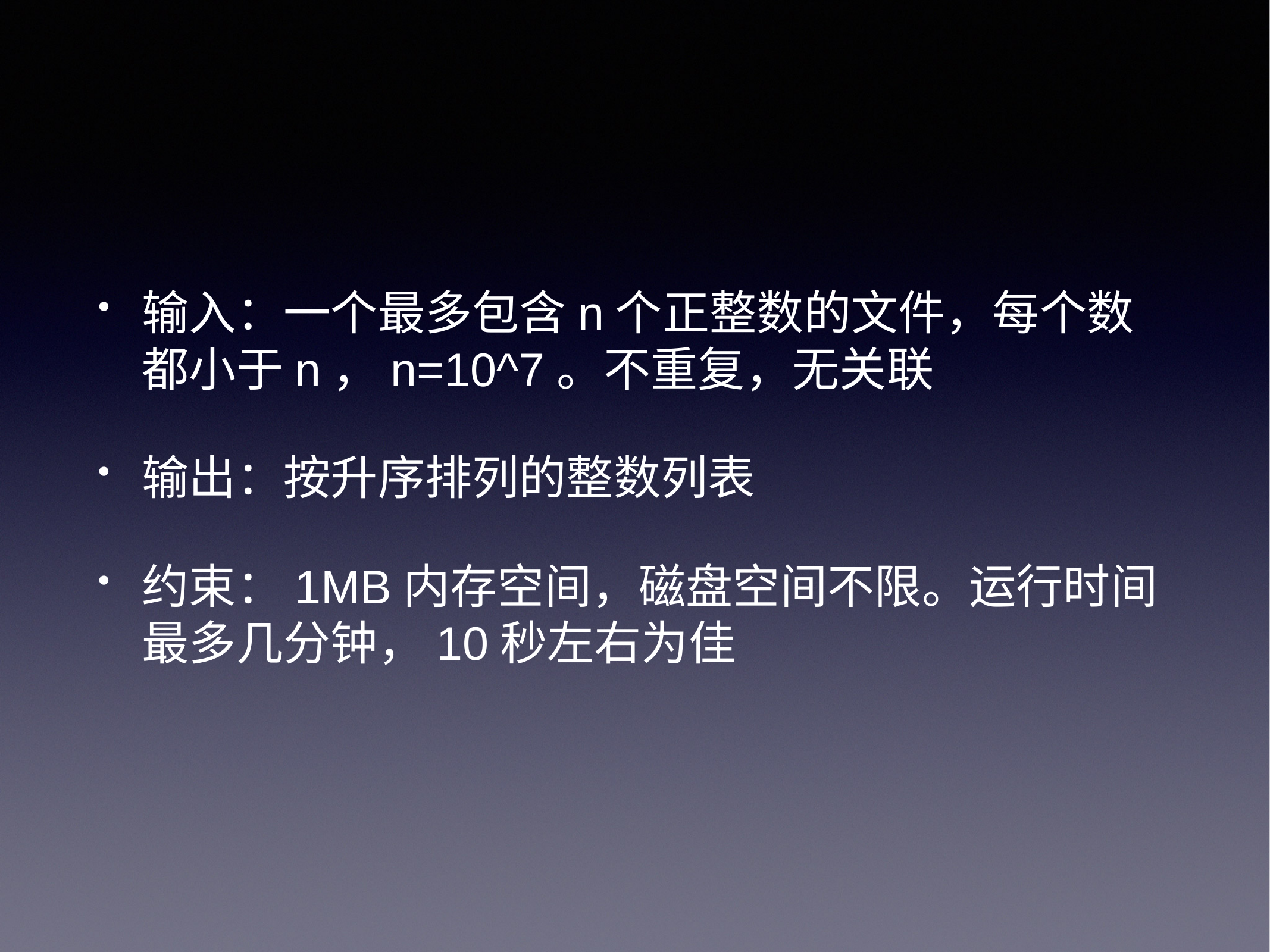

输入：一个最多包含n个正整数的文件，每个数都小于n，n=10^7。不重复，无关联
输出：按升序排列的整数列表
约束：1MB内存空间，磁盘空间不限。运行时间最多几分钟，10秒左右为佳